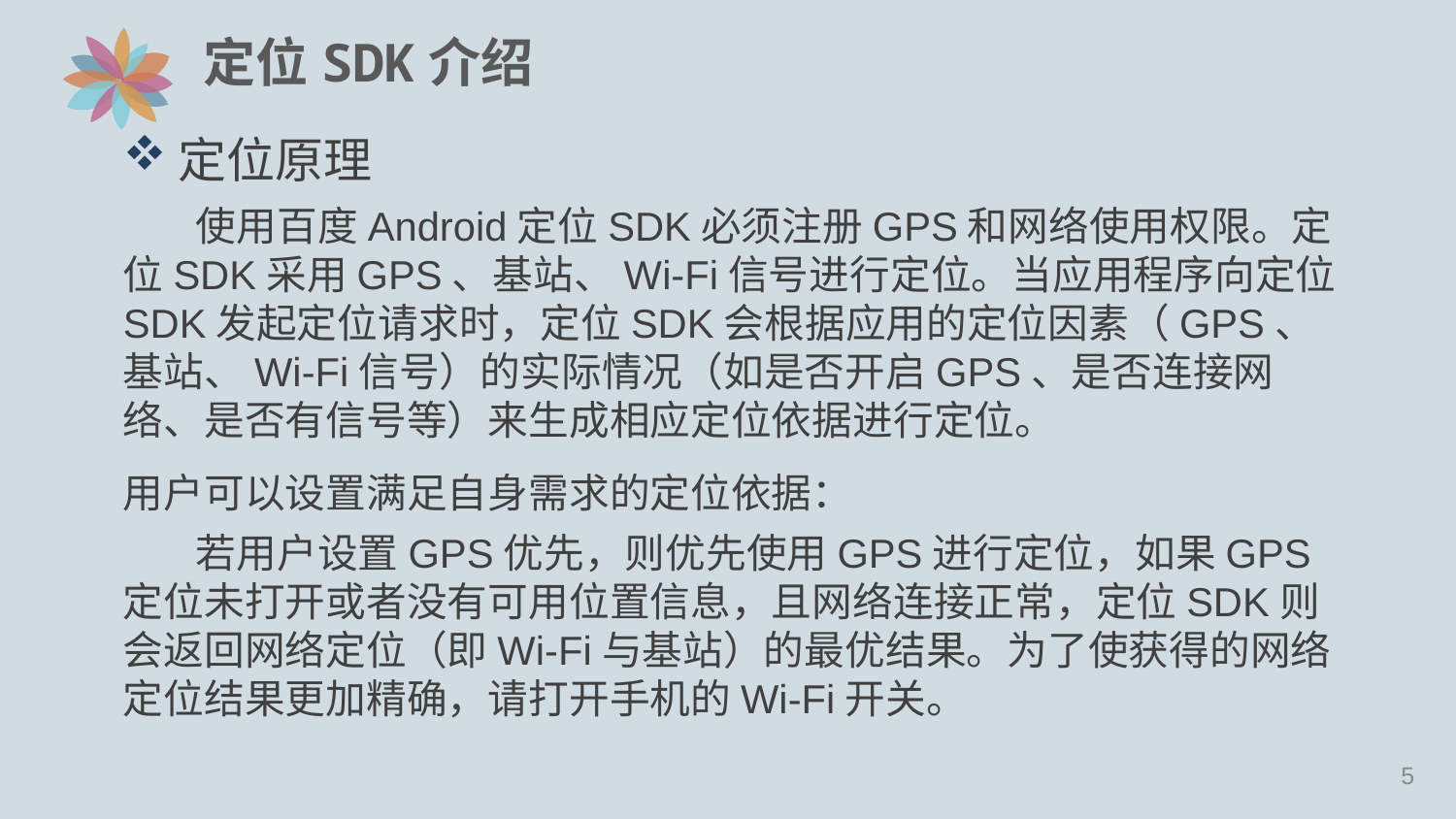

# 定位SDK介绍
定位原理
使用百度Android定位SDK必须注册GPS和网络使用权限。定位SDK采用GPS、基站、Wi-Fi信号进行定位。当应用程序向定位SDK发起定位请求时，定位SDK会根据应用的定位因素（GPS、基站、Wi-Fi信号）的实际情况（如是否开启GPS、是否连接网络、是否有信号等）来生成相应定位依据进行定位。
用户可以设置满足自身需求的定位依据：
若用户设置GPS优先，则优先使用GPS进行定位，如果GPS定位未打开或者没有可用位置信息，且网络连接正常，定位SDK则会返回网络定位（即Wi-Fi与基站）的最优结果。为了使获得的网络定位结果更加精确，请打开手机的Wi-Fi开关。
5